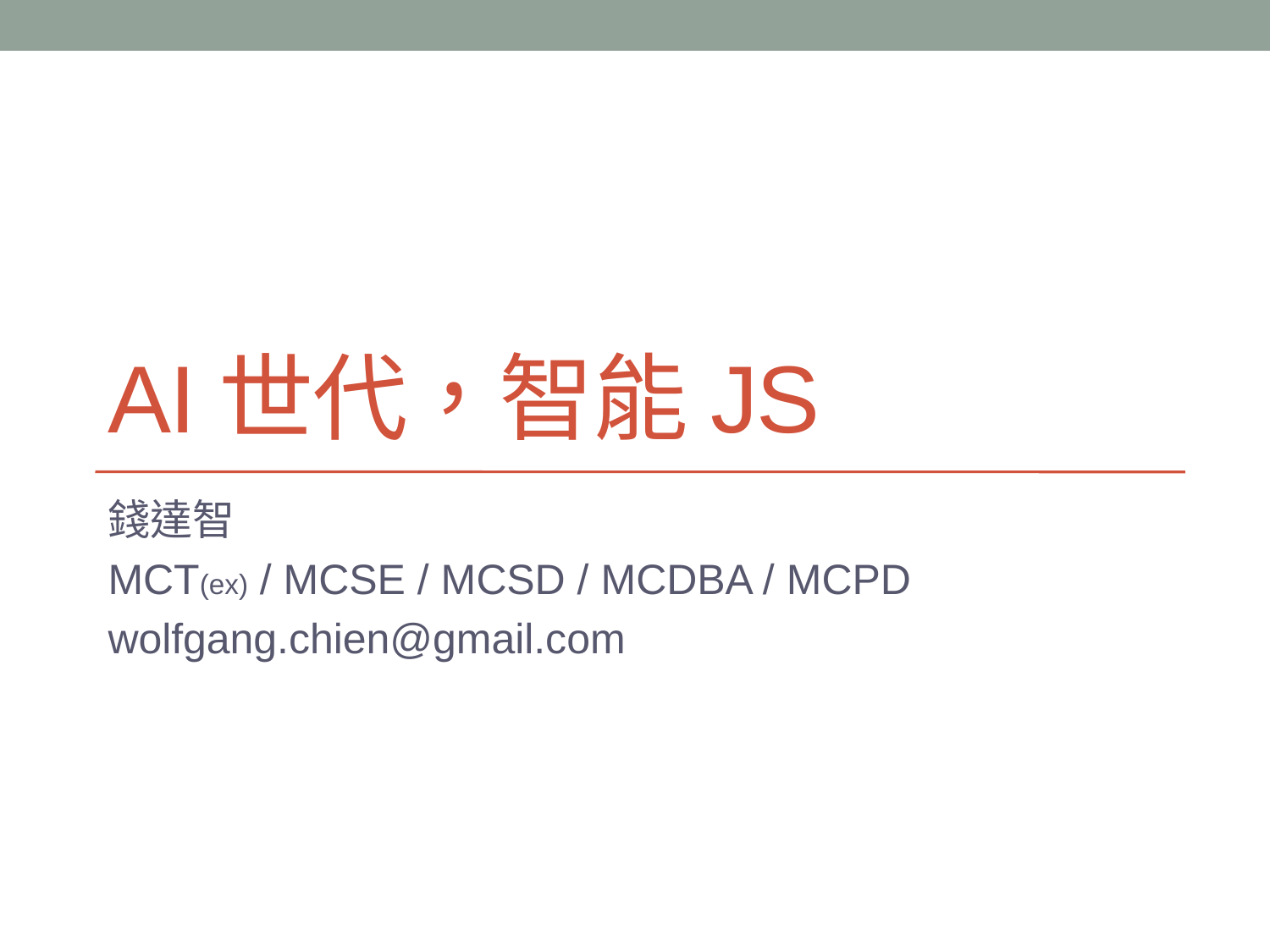

# AI世代，智能JS
錢達智
MCT(ex) / MCSE / MCSD / MCDBA / MCPD
wolfgang.chien@gmail.com